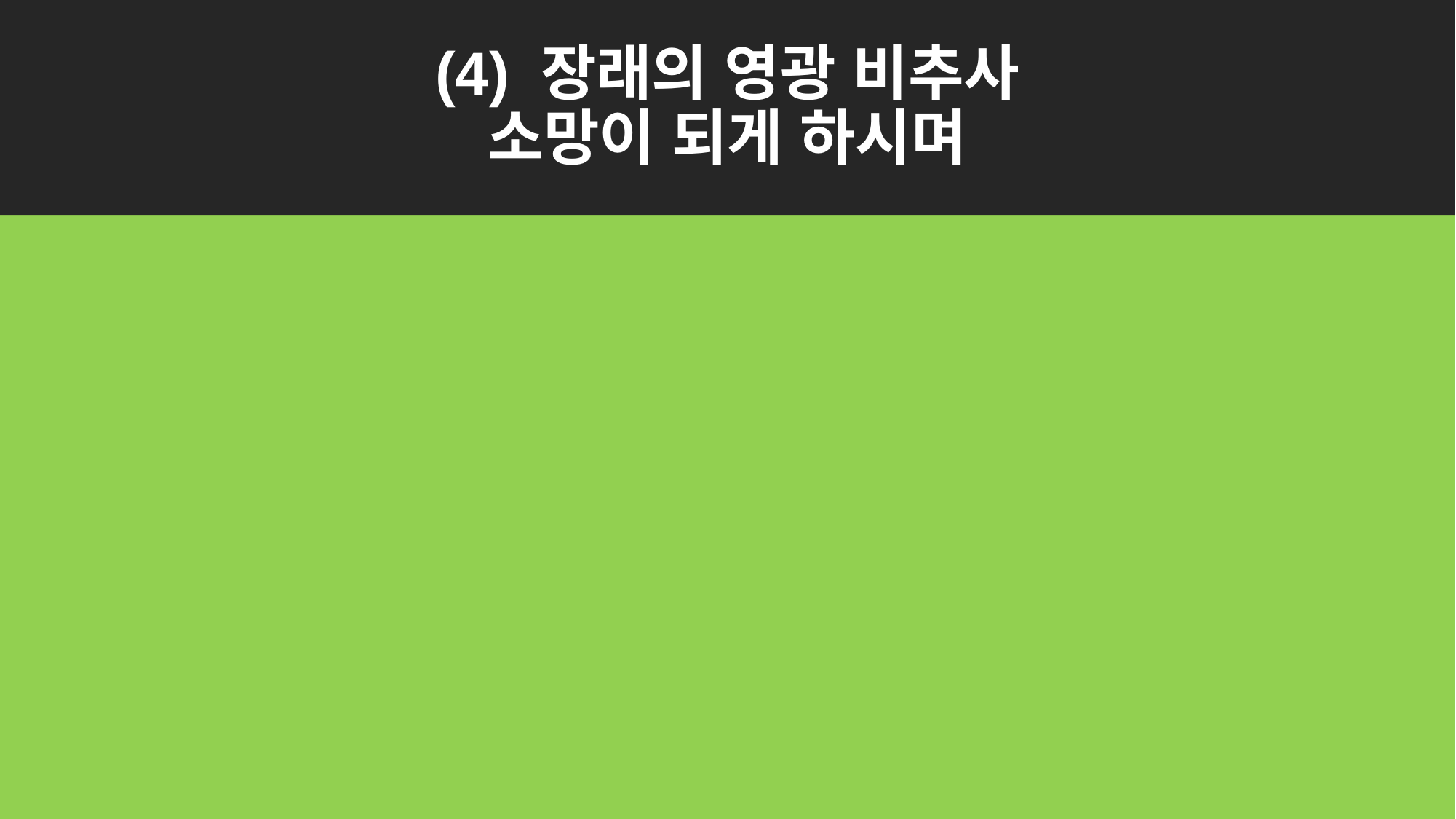

# (4) 장래의 영광 비추사 소망이 되게 하시며